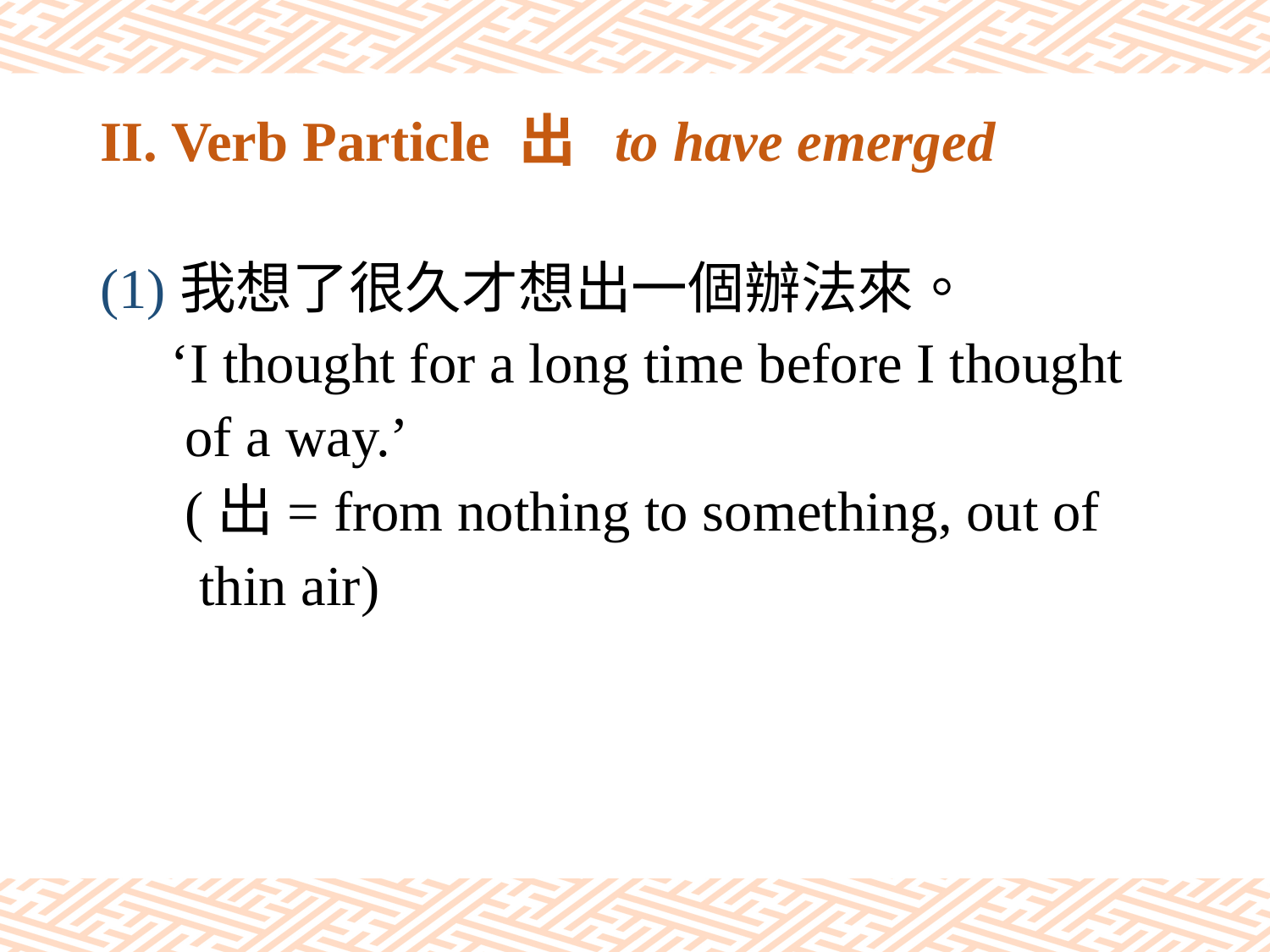

# II. Verb Particle 出  to have emerged
(1)我想了很久才想出一個辦法來。
     ‘I thought for a long time before I thought
      of a way.’
      (出= from nothing to something, out of
       thin air)